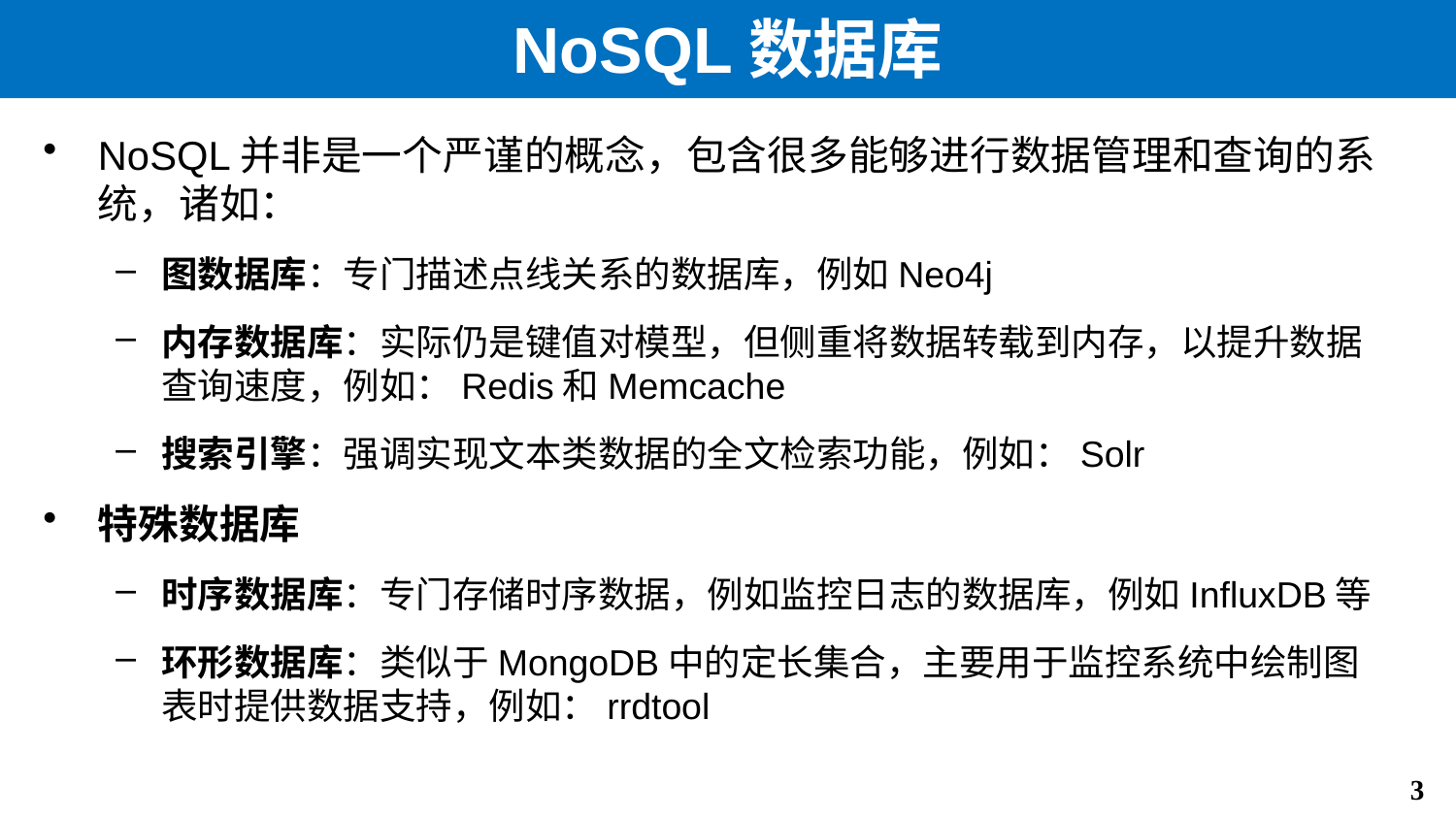

# NoSQL数据库
NoSQL并非是一个严谨的概念，包含很多能够进行数据管理和查询的系统，诸如：
图数据库：专门描述点线关系的数据库，例如Neo4j
内存数据库：实际仍是键值对模型，但侧重将数据转载到内存，以提升数据查询速度，例如：Redis和Memcache
搜索引擎：强调实现文本类数据的全文检索功能，例如：Solr
特殊数据库
时序数据库：专门存储时序数据，例如监控日志的数据库，例如InfluxDB等
环形数据库：类似于MongoDB中的定长集合，主要用于监控系统中绘制图表时提供数据支持，例如：rrdtool